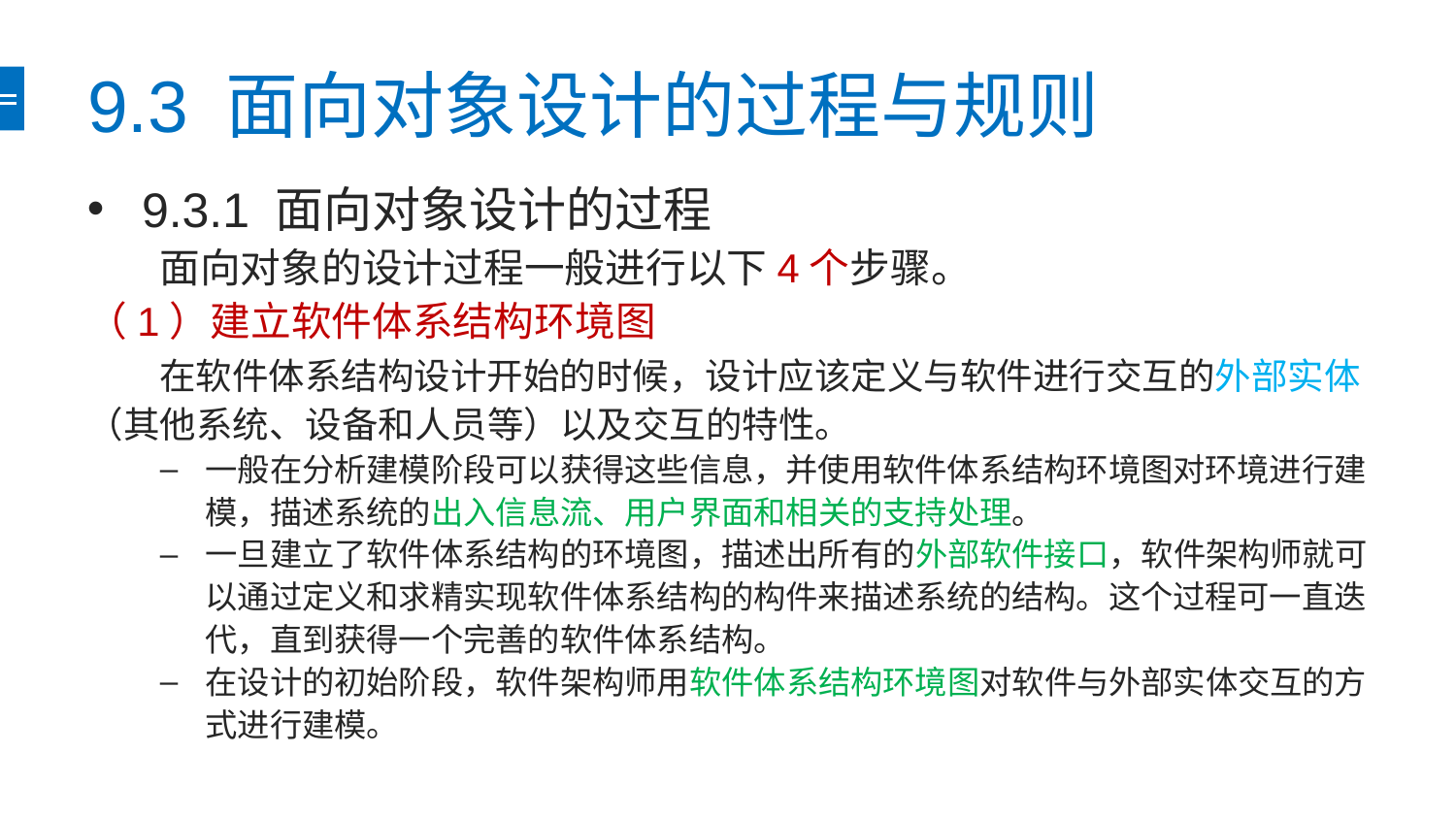

# 9.3 面向对象设计的过程与规则
9.3.1 面向对象设计的过程
       面向对象的设计过程一般进行以下4个步骤。
（1）建立软件体系结构环境图
       在软件体系结构设计开始的时候，设计应该定义与软件进行交互的外部实体（其他系统、设备和人员等）以及交互的特性。
一般在分析建模阶段可以获得这些信息，并使用软件体系结构环境图对环境进行建模，描述系统的出入信息流、用户界面和相关的支持处理。
一旦建立了软件体系结构的环境图，描述出所有的外部软件接口，软件架构师就可以通过定义和求精实现软件体系结构的构件来描述系统的结构。这个过程可一直迭代，直到获得一个完善的软件体系结构。
在设计的初始阶段，软件架构师用软件体系结构环境图对软件与外部实体交互的方式进行建模。